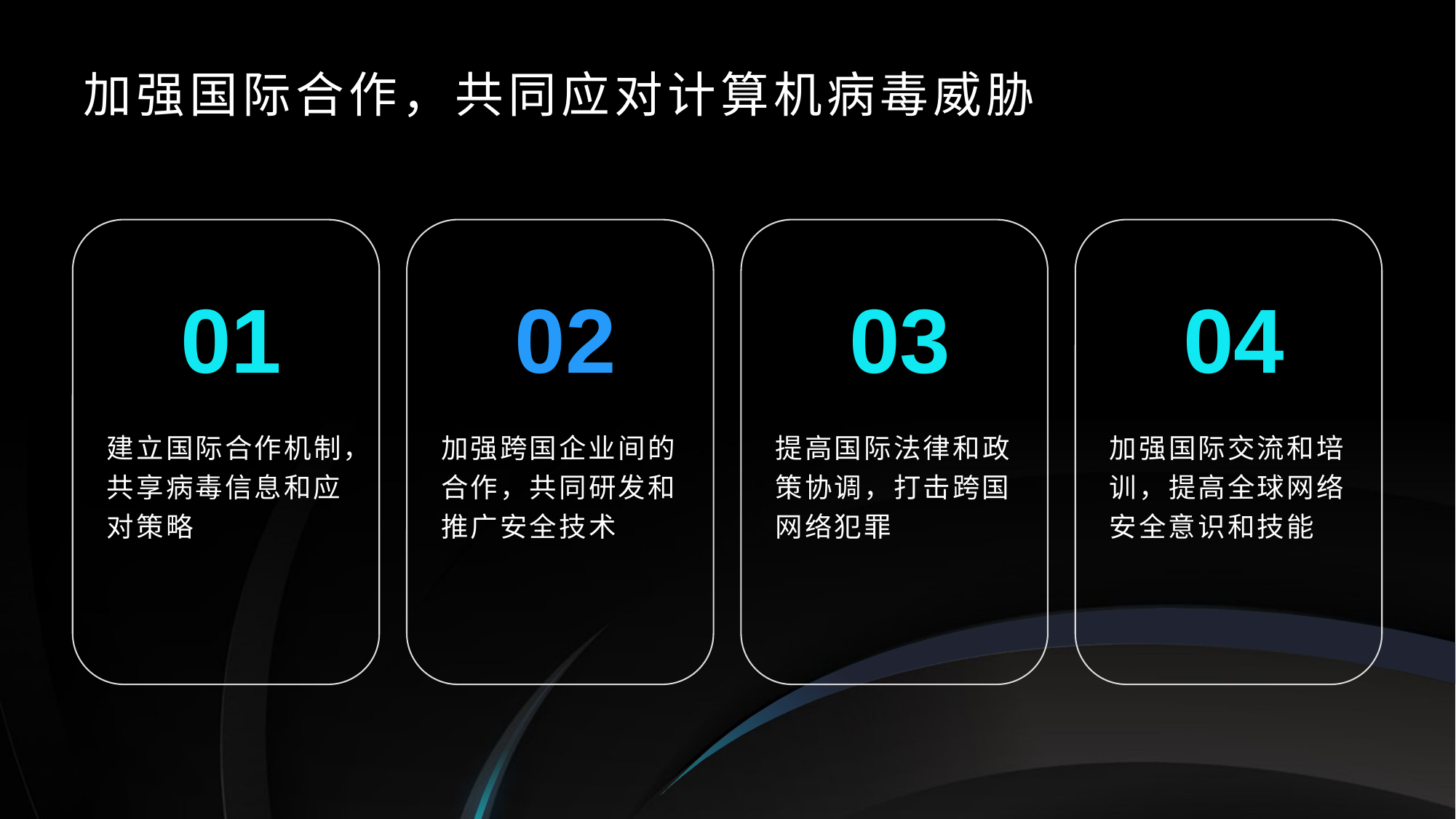

加强国际合作，共同应对计算机病毒威胁

01
02
03
04
建立国际合作机制，共享病毒信息和应对策略
加强跨国企业间的合作，共同研发和推广安全技术
提高国际法律和政策协调，打击跨国网络犯罪
加强国际交流和培训，提高全球网络安全意识和技能